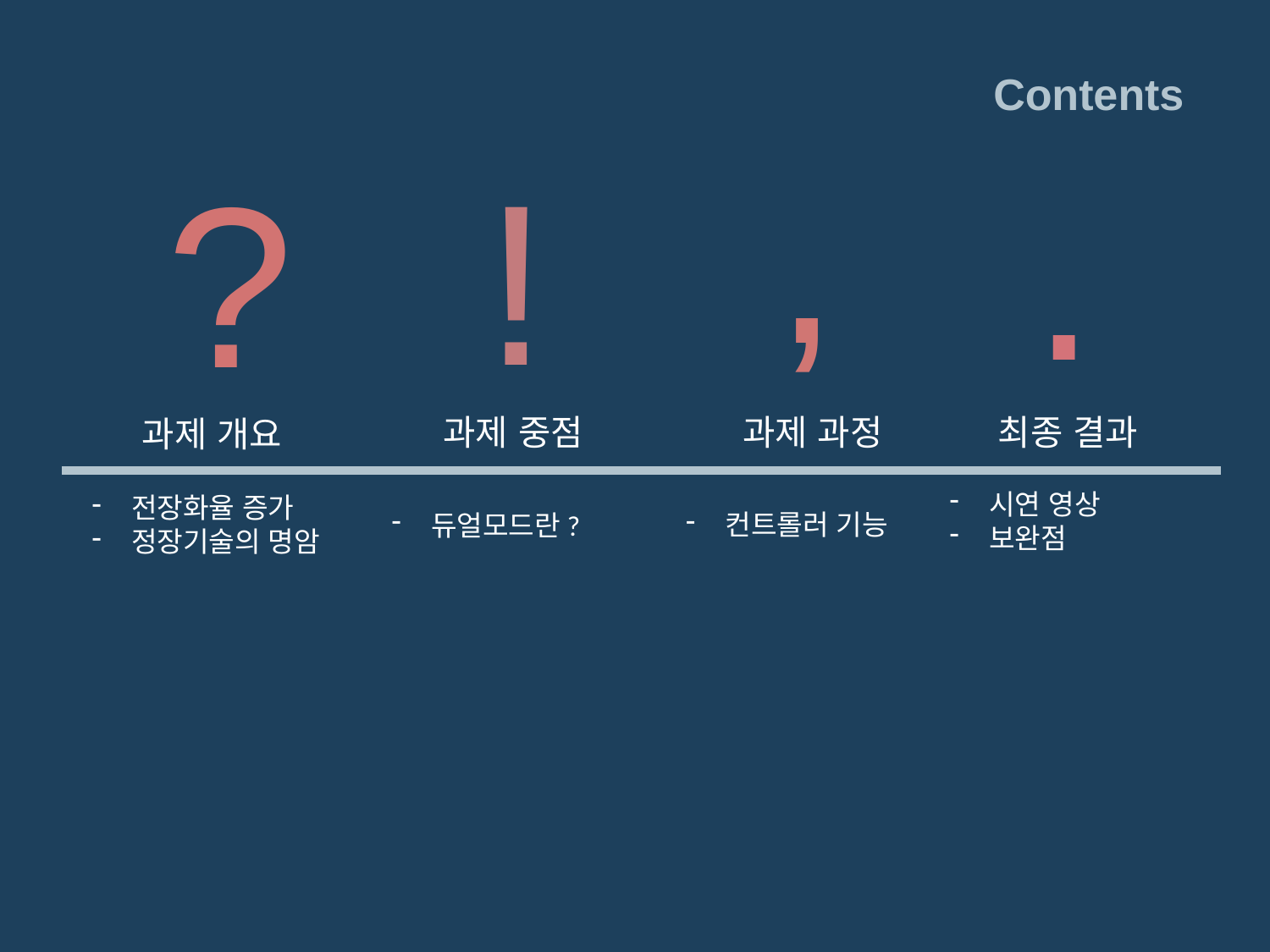

Contents
!
?
,
.
과제 중점
과제 과정
최종 결과
과제 개요

전장화율 증가
정장기술의 명암
듀얼모드란?
컨트롤러 기능
시연 영상
보완점